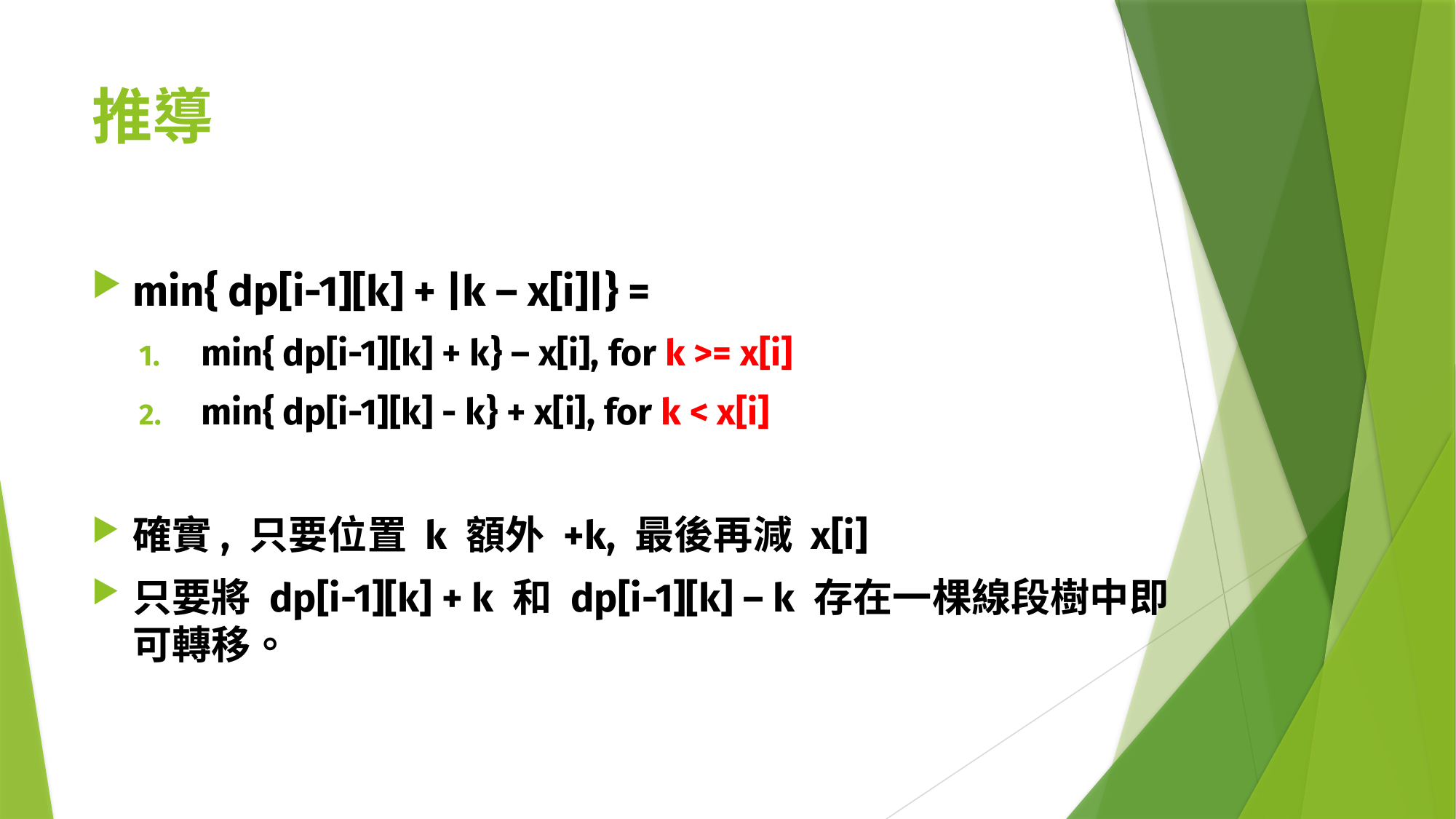

# 推導
min{ dp[i-1][k] + |k – x[i]|} =
min{ dp[i-1][k] + k} – x[i], for k >= x[i]
min{ dp[i-1][k] - k} + x[i], for k < x[i]

確實, 只要位置 k 額外 +k, 最後再減 x[i]
只要將 dp[i-1][k] + k 和 dp[i-1][k] – k 存在一棵線段樹中即可轉移。